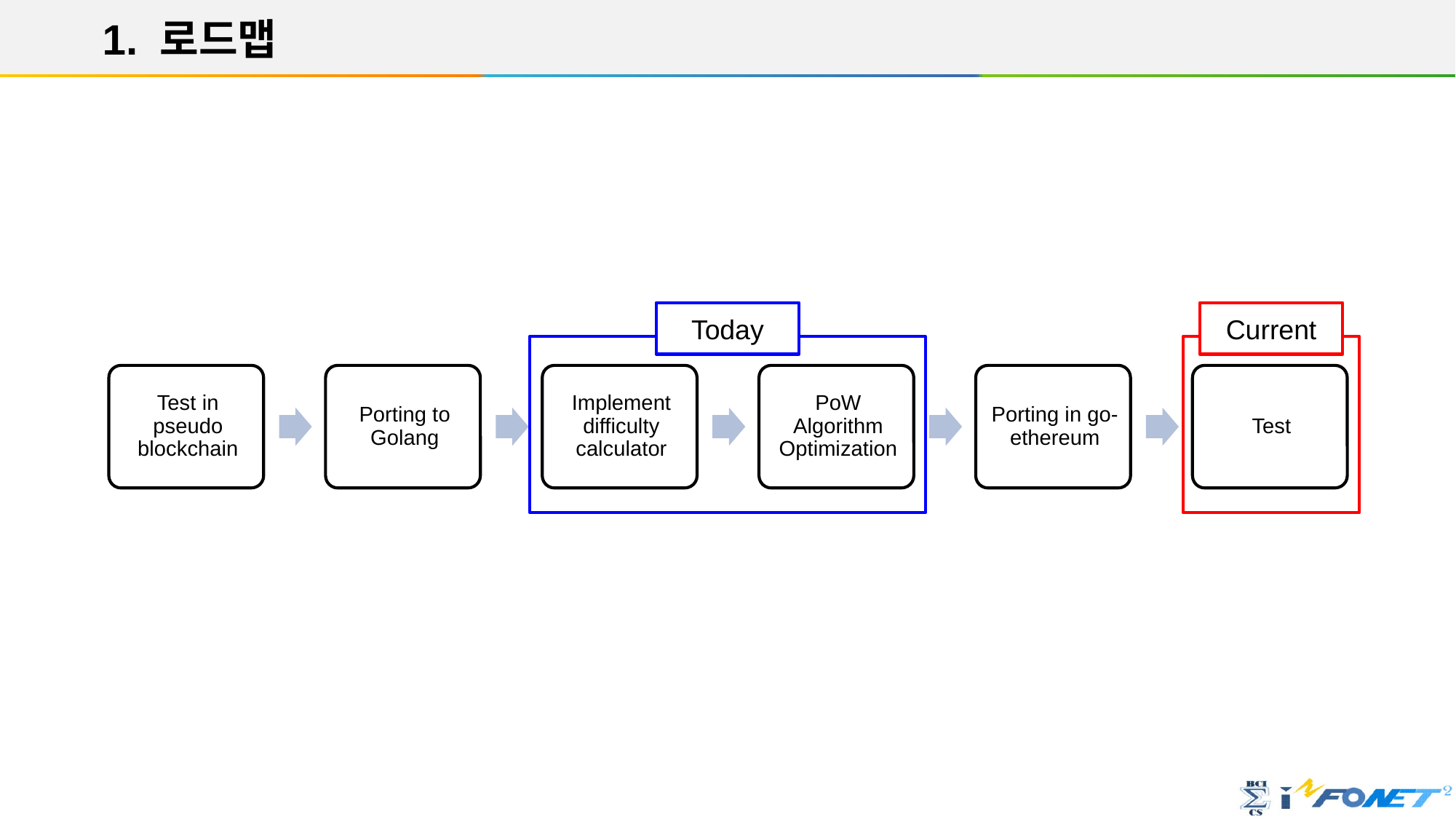

1. 로드맵
Test in
pseudo blockchain

Porting to Golang

Implement difficulty calculator

PoW Algorithm Optimization

Porting in go-ethereum

Test
Today
Current